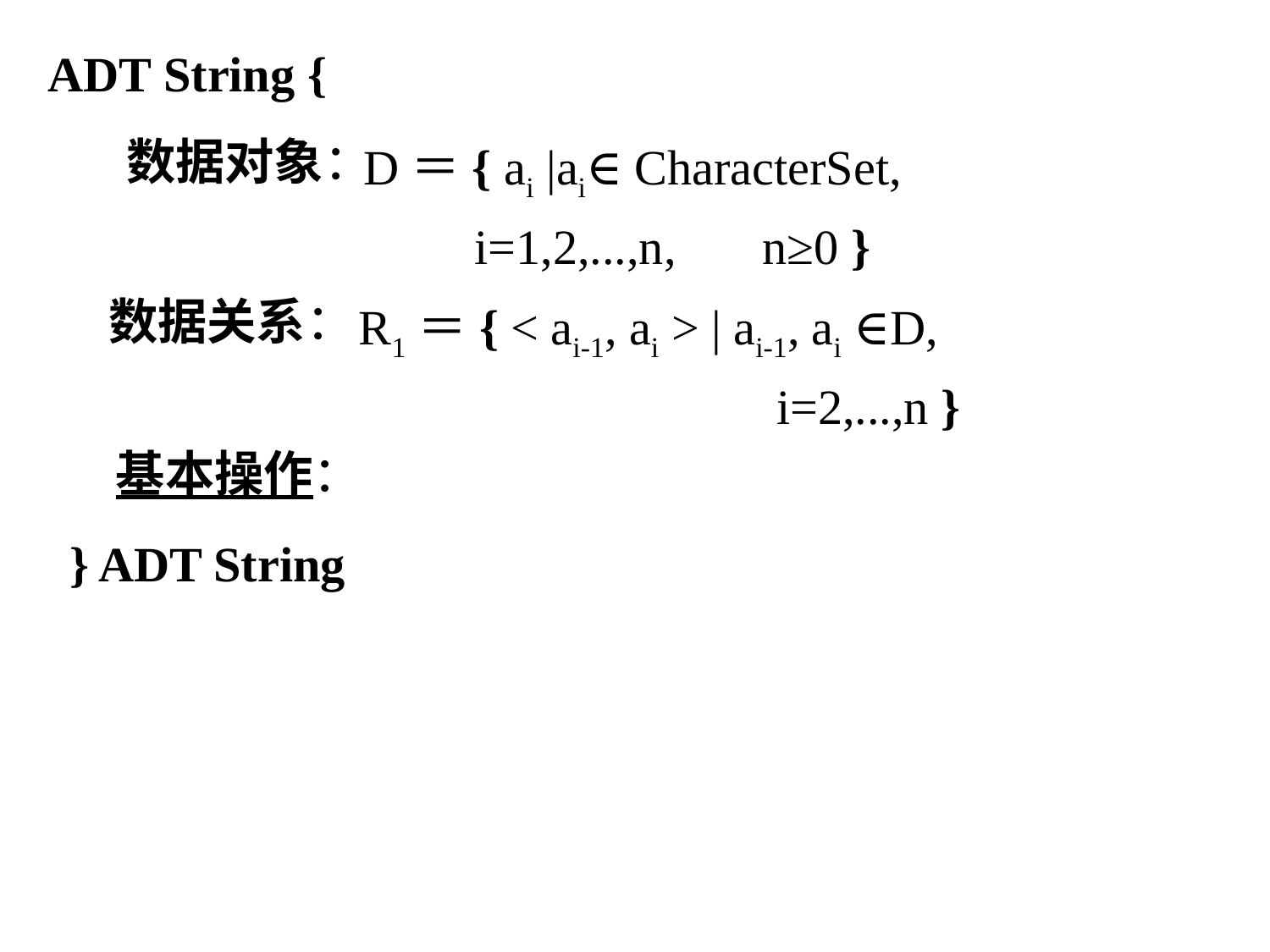

ADT String {
D＝{ ai |ai∈ CharacterSet,
         i=1,2,...,n,       n≥0 }
 数据对象：
R1＝{ < ai-1, ai > | ai-1, ai ∈D,
                                  i=2,...,n }
数据关系：
 基本操作：
} ADT String